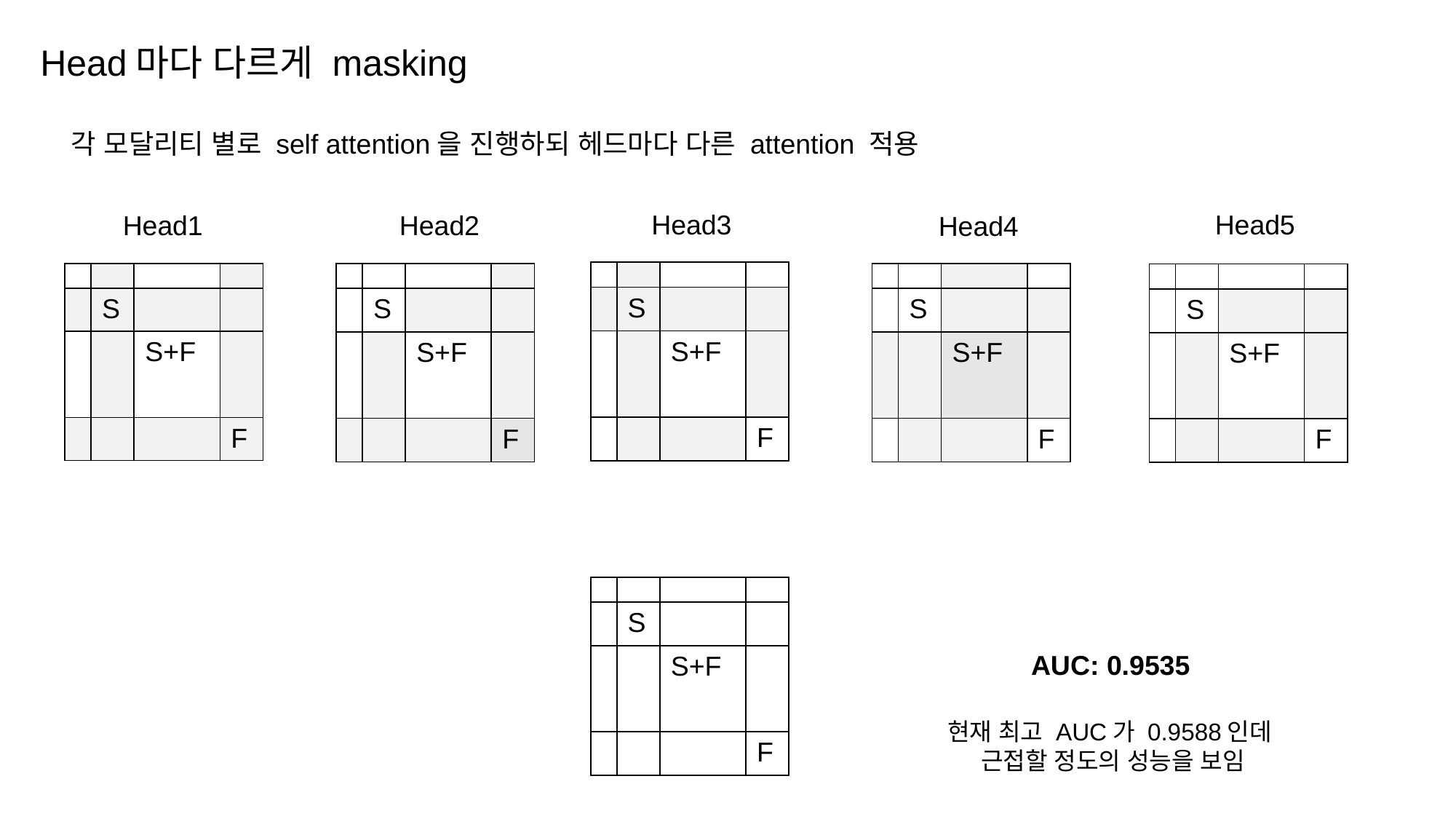

# Head마다 다르게 masking
각 모달리티 별로 self attention을 진행하되 헤드마다 다른 attention 적용
Head3
Head5
Head1
Head2
Head4
|  |  |  |  |
| --- | --- | --- | --- |
|  | S |  |  |
|  |  | S+F |  |
|  |  |  | F |
|  |  |  |  |
| --- | --- | --- | --- |
|  | S |  |  |
|  |  | S+F |  |
|  |  |  | F |
|  |  |  |  |
| --- | --- | --- | --- |
|  | S |  |  |
|  |  | S+F |  |
|  |  |  | F |
|  |  |  |  |
| --- | --- | --- | --- |
|  | S |  |  |
|  |  | S+F |  |
|  |  |  | F |
|  |  |  |  |
| --- | --- | --- | --- |
|  | S |  |  |
|  |  | S+F |  |
|  |  |  | F |
|  |  |  |  |
| --- | --- | --- | --- |
|  | S |  |  |
|  |  | S+F |  |
|  |  |  | F |
AUC: 0.9535
현재 최고 AUC가 0.9588인데
근접할 정도의 성능을 보임
1